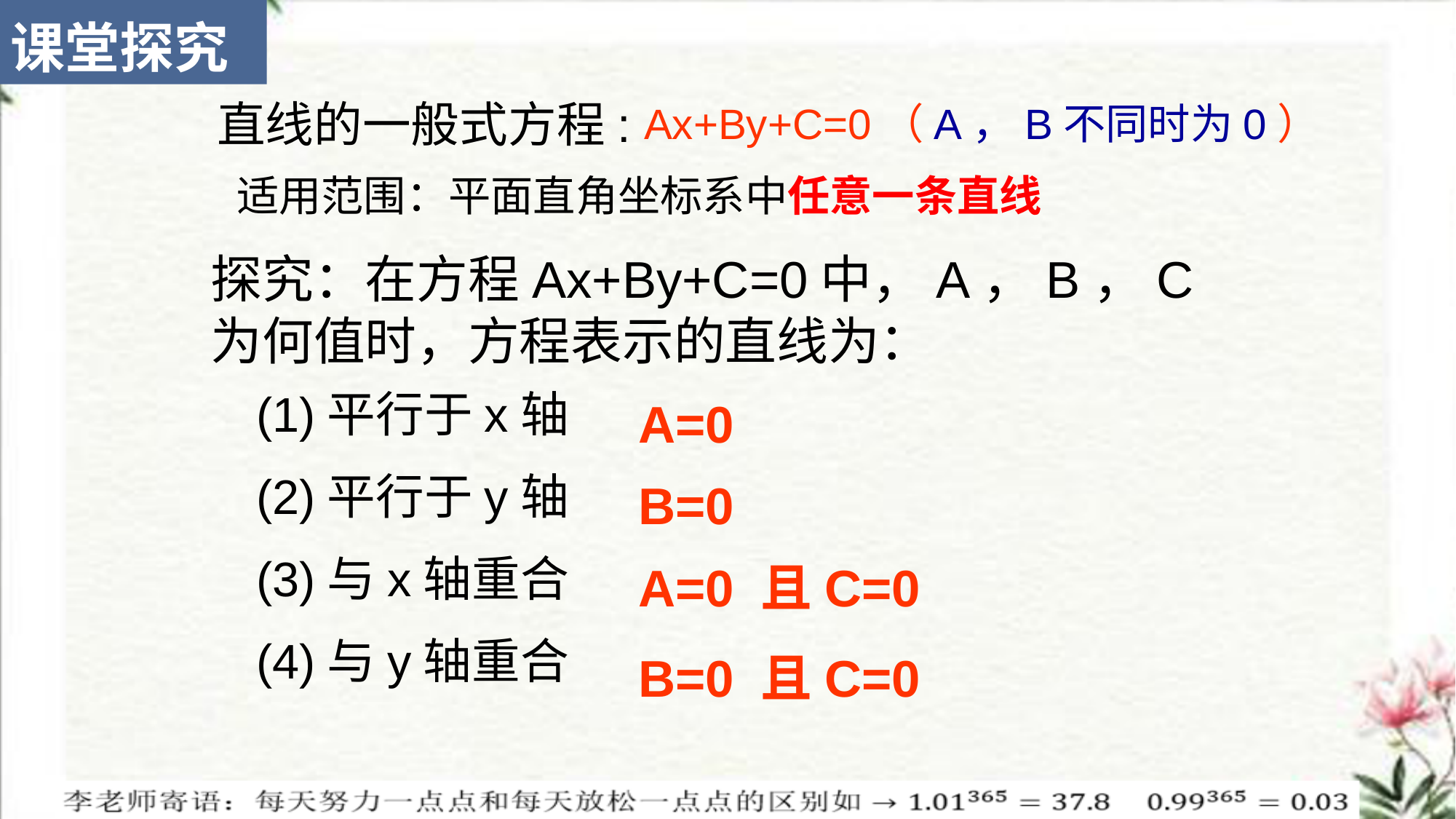

课堂探究
直线的一般式方程:
Ax+By+C=0（A，B不同时为0）
适用范围：平面直角坐标系中任意一条直线
探究：在方程Ax+By+C=0中，A，B，C为何值时，方程表示的直线为：
(1)平行于x轴
(2)平行于y轴
(3)与x轴重合
(4)与y轴重合
A=0
B=0
A=0 且C=0
B=0 且C=0